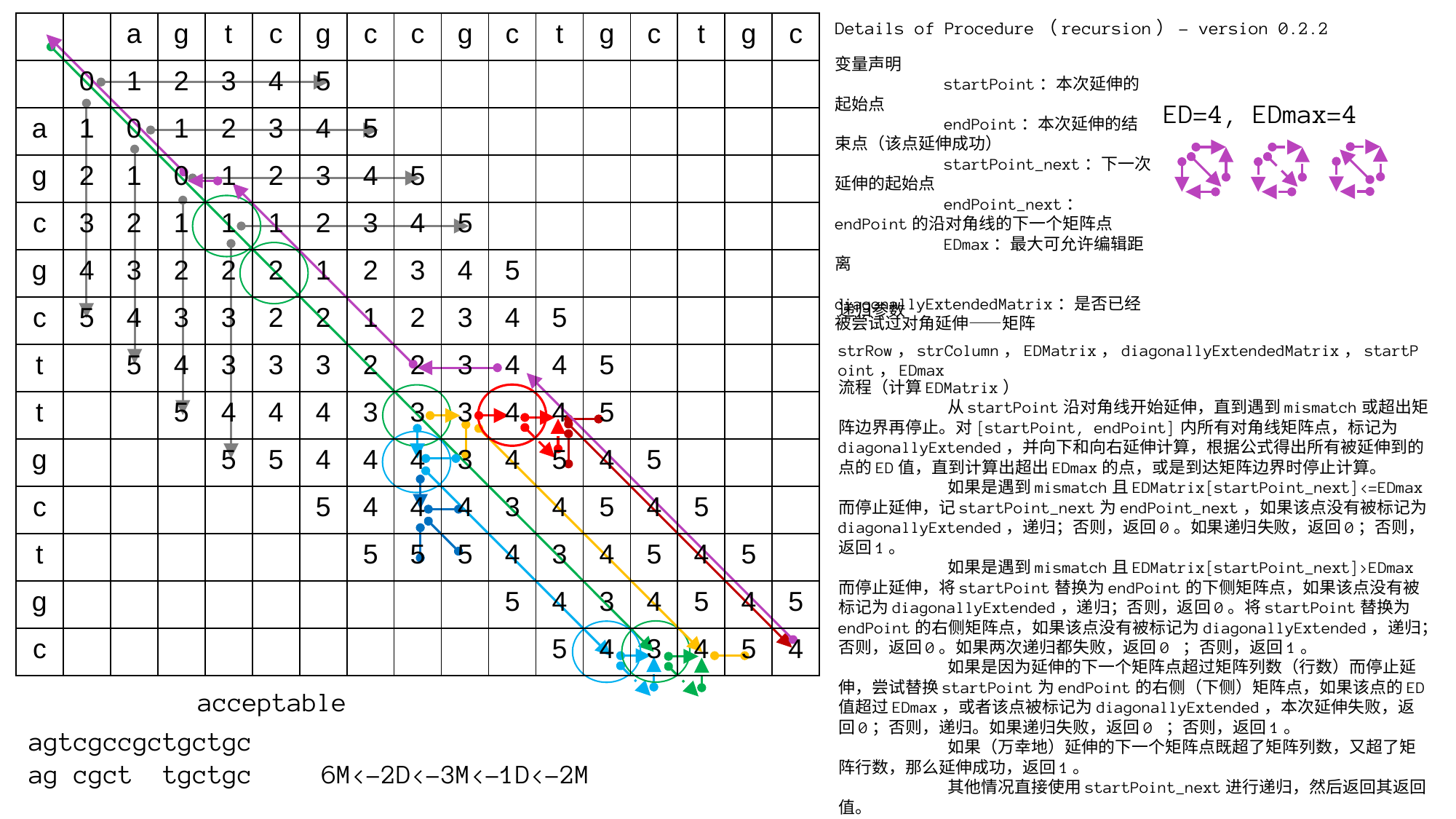

Details of Procedure（recursion）- version 0.2.2
|  |  | a | g | t | c | g | c | c | g | c | t | g | c | t | g | c |
| --- | --- | --- | --- | --- | --- | --- | --- | --- | --- | --- | --- | --- | --- | --- | --- | --- |
|  | 0 | 1 | 2 | 3 | 4 | 5 |  |  |  |  |  |  |  |  |  |  |
| a | 1 | 0 | 1 | 2 | 3 | 4 | 5 |  |  |  |  |  |  |  |  |  |
| g | 2 | 1 | 0 | 1 | 2 | 3 | 4 | 5 |  |  |  |  |  |  |  |  |
| c | 3 | 2 | 1 | 1 | 1 | 2 | 3 | 4 | 5 |  |  |  |  |  |  |  |
| g | 4 | 3 | 2 | 2 | 2 | 1 | 2 | 3 | 4 | 5 |  |  |  |  |  |  |
| c | 5 | 4 | 3 | 3 | 2 | 2 | 1 | 2 | 3 | 4 | 5 |  |  |  |  |  |
| t |  | 5 | 4 | 3 | 3 | 3 | 2 | 2 | 3 | 4 | 4 | 5 |  |  |  |  |
| t |  |  | 5 | 4 | 4 | 4 | 3 | 3 | 3 | 4 | 4 | 5 |  |  |  |  |
| g |  |  |  | 5 | 5 | 4 | 4 | 4 | 3 | 4 | 5 | 4 | 5 |  |  |  |
| c |  |  |  |  |  | 5 | 4 | 4 | 4 | 3 | 4 | 5 | 4 | 5 |  |  |
| t |  |  |  |  |  |  | 5 | 5 | 5 | 4 | 3 | 4 | 5 | 4 | 5 |  |
| g |  |  |  |  |  |  |  |  |  | 5 | 4 | 3 | 4 | 5 | 4 | 5 |
| c |  |  |  |  |  |  |  |  |  |  | 5 | 4 | 3 | 4 | 5 | 4 |
变量声明
	startPoint：本次延伸的起始点
	endPoint：本次延伸的结束点（该点延伸成功）
	startPoint_next：下一次延伸的起始点
	endPoint_next：endPoint的沿对角线的下一个矩阵点
	EDmax：最大可允许编辑距离
	diagonallyExtendedMatrix：是否已经被尝试过对角延伸——矩阵
ED=4, EDmax=4

递归参数
	 strRow，strColumn，EDMatrix，diagonallyExtendedMatrix，startPoint，EDmax
流程（计算EDMatrix）
	从startPoint沿对角线开始延伸，直到遇到mismatch或超出矩阵边界再停止。对[startPoint, endPoint]内所有对角线矩阵点，标记为diagonallyExtended，并向下和向右延伸计算，根据公式得出所有被延伸到的点的ED值，直到计算出超出EDmax的点，或是到达矩阵边界时停止计算。
	如果是遇到mismatch且EDMatrix[startPoint_next]<=EDmax而停止延伸，记startPoint_next为endPoint_next，如果该点没有被标记为diagonallyExtended，递归；否则，返回0。如果递归失败，返回0；否则，返回1。
	如果是遇到mismatch且EDMatrix[startPoint_next]>EDmax而停止延伸，将startPoint替换为endPoint的下侧矩阵点，如果该点没有被标记为diagonallyExtended，递归；否则，返回0。将startPoint替换为endPoint的右侧矩阵点，如果该点没有被标记为diagonallyExtended，递归；否则，返回0。如果两次递归都失败，返回0 ；否则，返回1。
	如果是因为延伸的下一个矩阵点超过矩阵列数（行数）而停止延伸，尝试替换startPoint为endPoint的右侧（下侧）矩阵点，如果该点的ED值超过EDmax，或者该点被标记为diagonallyExtended，本次延伸失败，返回0；否则，递归。如果递归失败，返回0 ；否则，返回1。
	如果（万幸地）延伸的下一个矩阵点既超了矩阵列数，又超了矩阵行数，那么延伸成功，返回1。
	其他情况直接使用startPoint_next进行递归，然后返回其返回值。

acceptable
agtcgccgctgctgc
ag cgct  tgctgc
6M<-2D<-3M<-1D<-2M